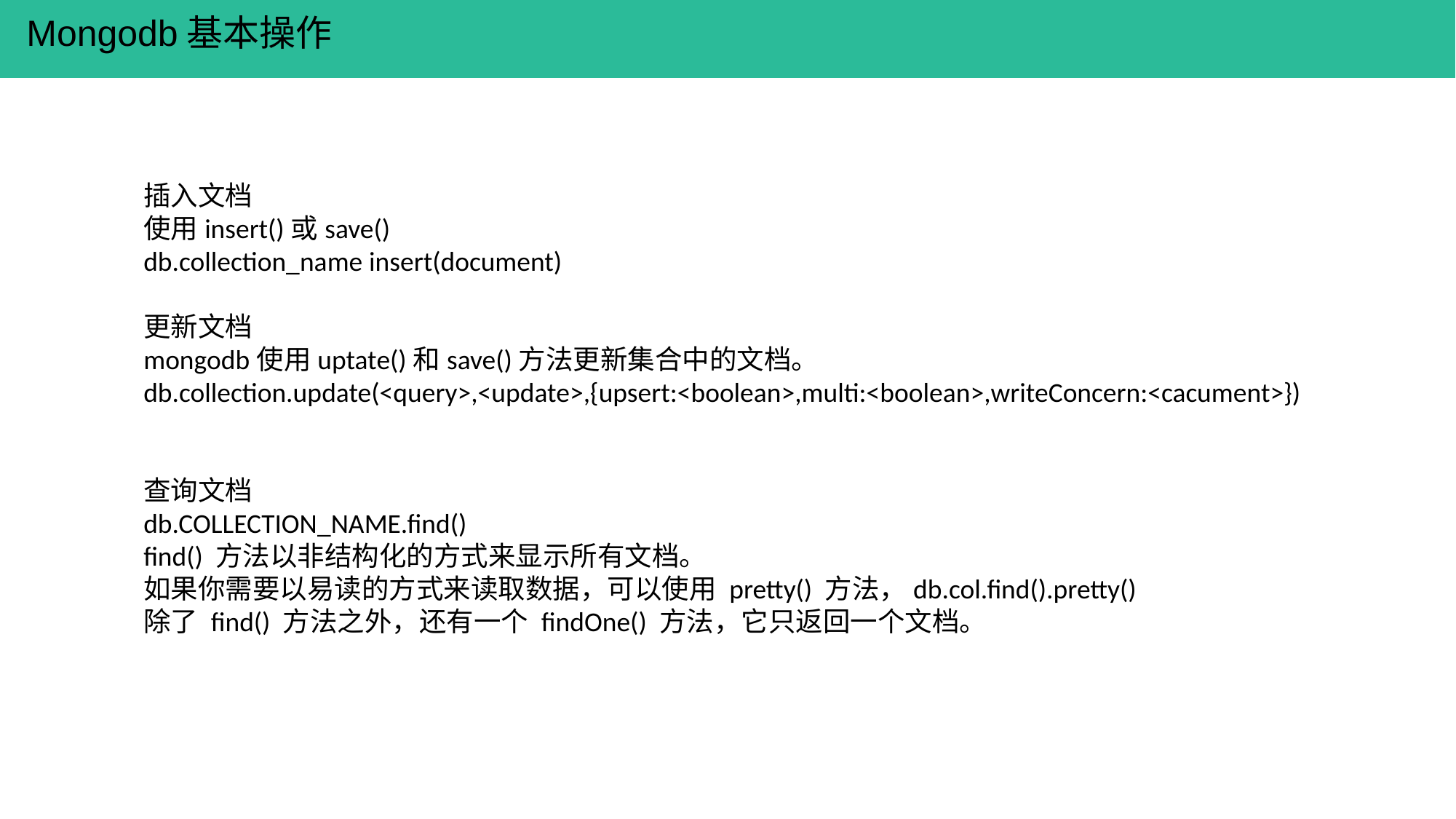

Mongodb基本操作

插入文档
使用insert()或save()
db.collection_name insert(document)

更新文档
mongodb使用uptate()和save()方法更新集合中的文档。
db.collection.update(<query>,<update>,{upsert:<boolean>,multi:<boolean>,writeConcern:<cacument>})

查询文档
db.COLLECTION_NAME.find()
find() 方法以非结构化的方式来显示所有文档。
如果你需要以易读的方式来读取数据，可以使用 pretty() 方法，db.col.find().pretty()
除了 find() 方法之外，还有一个 findOne() 方法，它只返回一个文档。